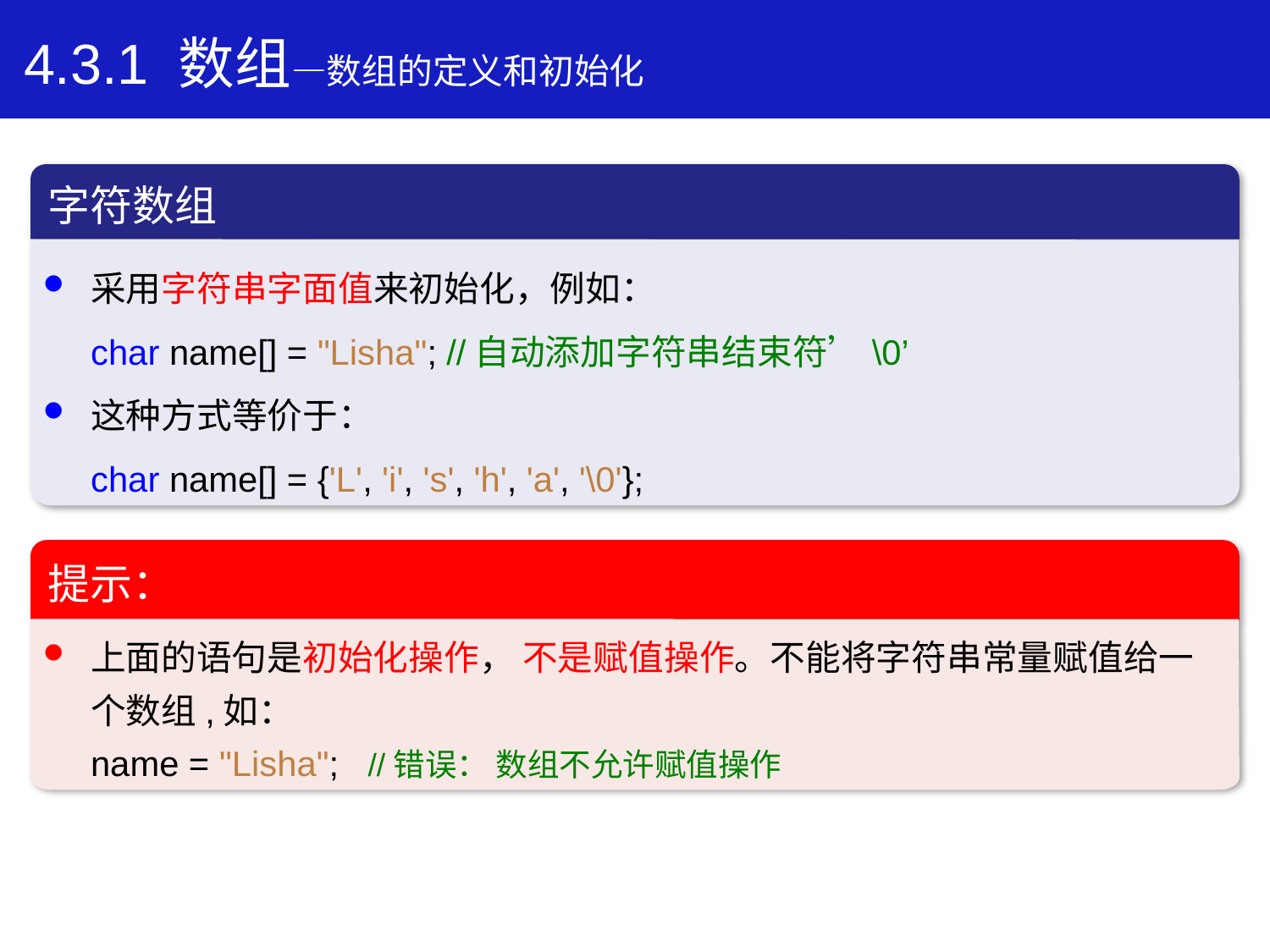

4.3.1 数组—数组的定义和初始化
字符数组
采用字符串字面值来初始化，例如：
char name[] = "Lisha"; //自动添加字符串结束符’\0’
这种方式等价于：
char name[] = {'L', 'i', 's', 'h', 'a', '\0'};
提示：
上面的语句是初始化操作， 不是赋值操作。不能将字符串常量赋值给一个数组,如：
name = "Lisha";   //错误： 数组不允许赋值操作
39